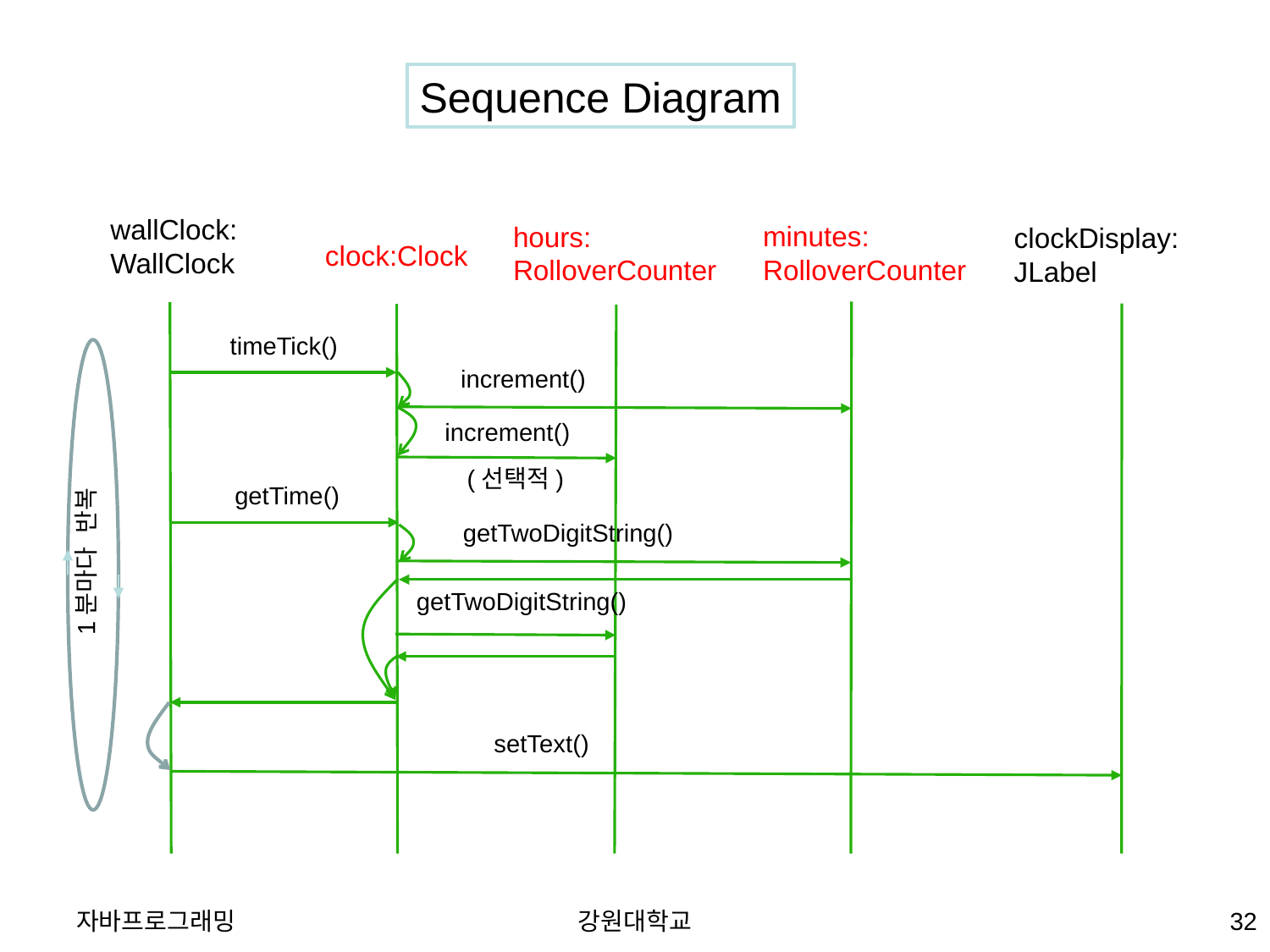

Sequence Diagram
wallClock:WallClock
minutes:
RolloverCounter
hours:
RolloverCounter
clockDisplay:
JLabel
clock:Clock
timeTick()

increment()

increment()
(선택적)
1분마다  반복
getTime()
getTwoDigitString()

getTwoDigitString()

setText()
자바프로그래밍
강원대학교
32